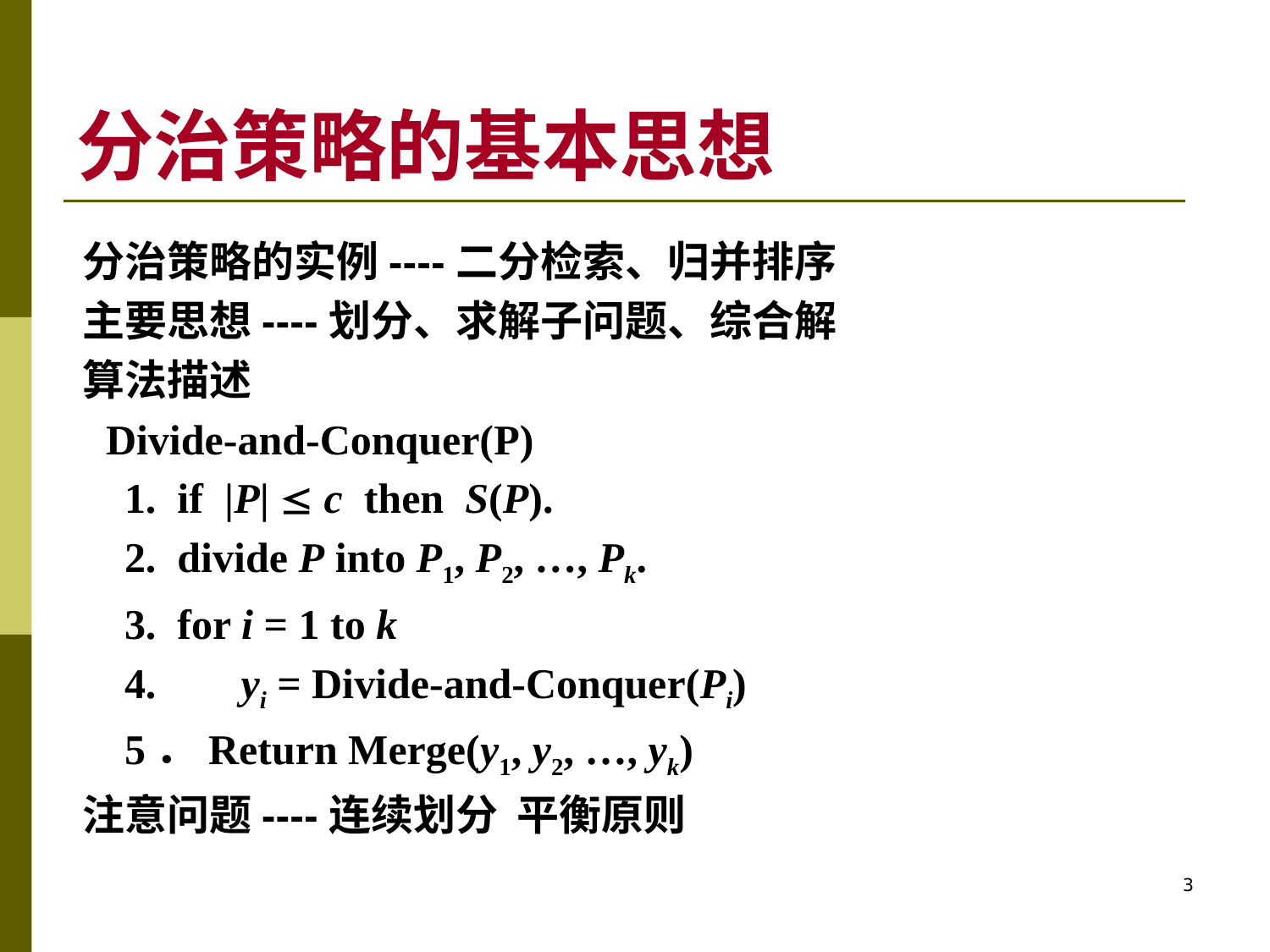

# 分治策略的基本思想
分治策略的实例----二分检索、归并排序
主要思想----划分、求解子问题、综合解
算法描述
  Divide-and-Conquer(P)
    1.  if  |P| ≤ c  then  S(P).
    2.  divide P into P1, P2, …, Pk.
    3.  for i = 1 to k
    4.        yi = Divide-and-Conquer(Pi)
    5．Return Merge(y1, y2, …, yk)
注意问题----连续划分  平衡原则

3